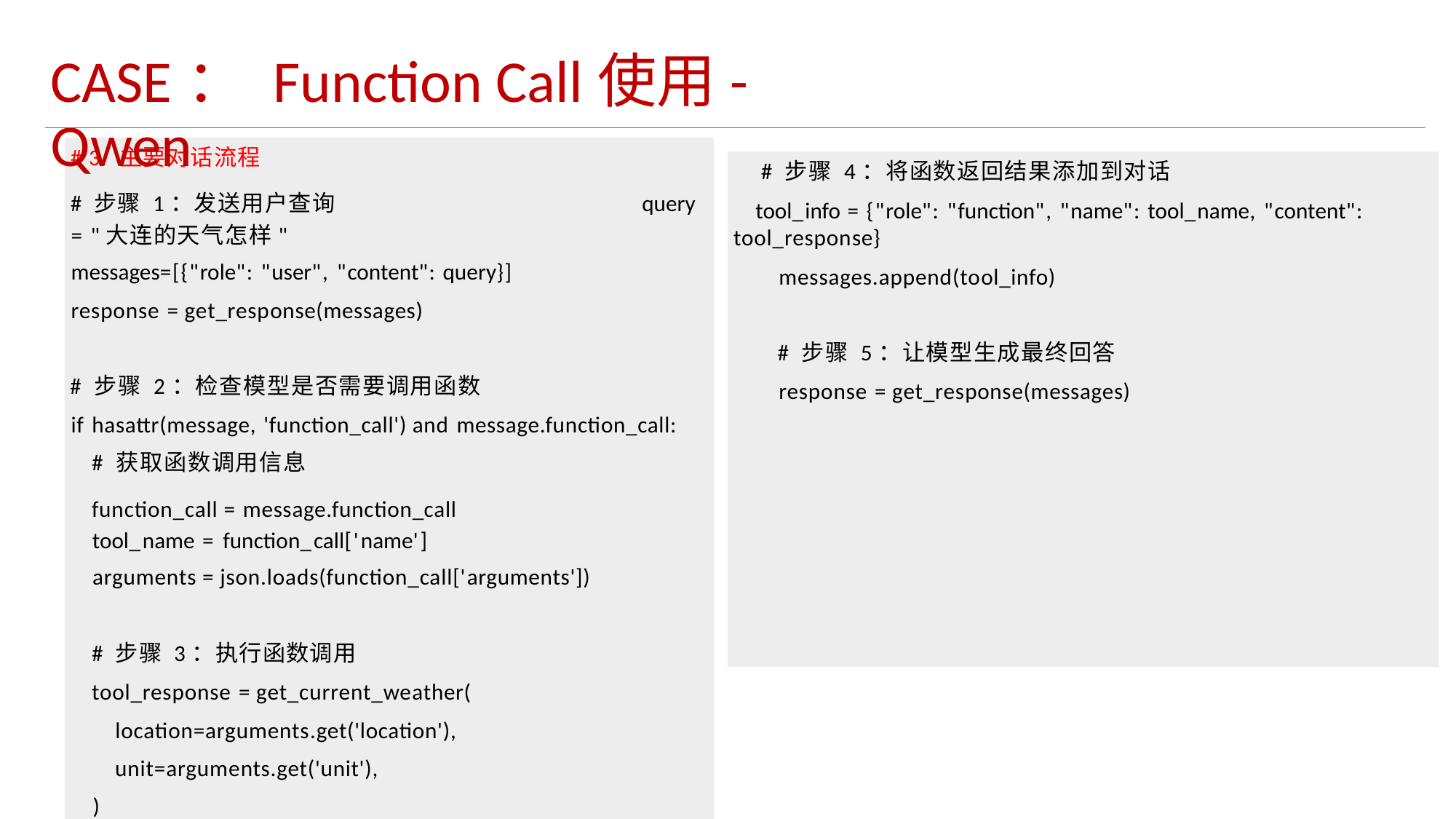

CASE： Function Call使用-Qwen

# 3. 主要对话流程
# 步骤 1：发送用户查询                                                           query = "大连的天气怎样"
messages=[{"role": "user", "content": query}]
response = get_response(messages)

# 步骤 2：检查模型是否需要调用函数
if hasattr(message, 'function_call') and message.function_call:
# 获取函数调用信息
function_call = message.function_call                                                   tool_name = function_call['name']
arguments = json.loads(function_call['arguments'])

# 步骤 3：执行函数调用
tool_response = get_current_weather(
location=arguments.get('location'),
unit=arguments.get('unit'),
)

# 步骤 4：将函数返回结果添加到对话
tool_info = {"role": "function", "name": tool_name, "content":               tool_response}
messages.append(tool_info)

# 步骤 5：让模型生成最终回答

response = get_response(messages)